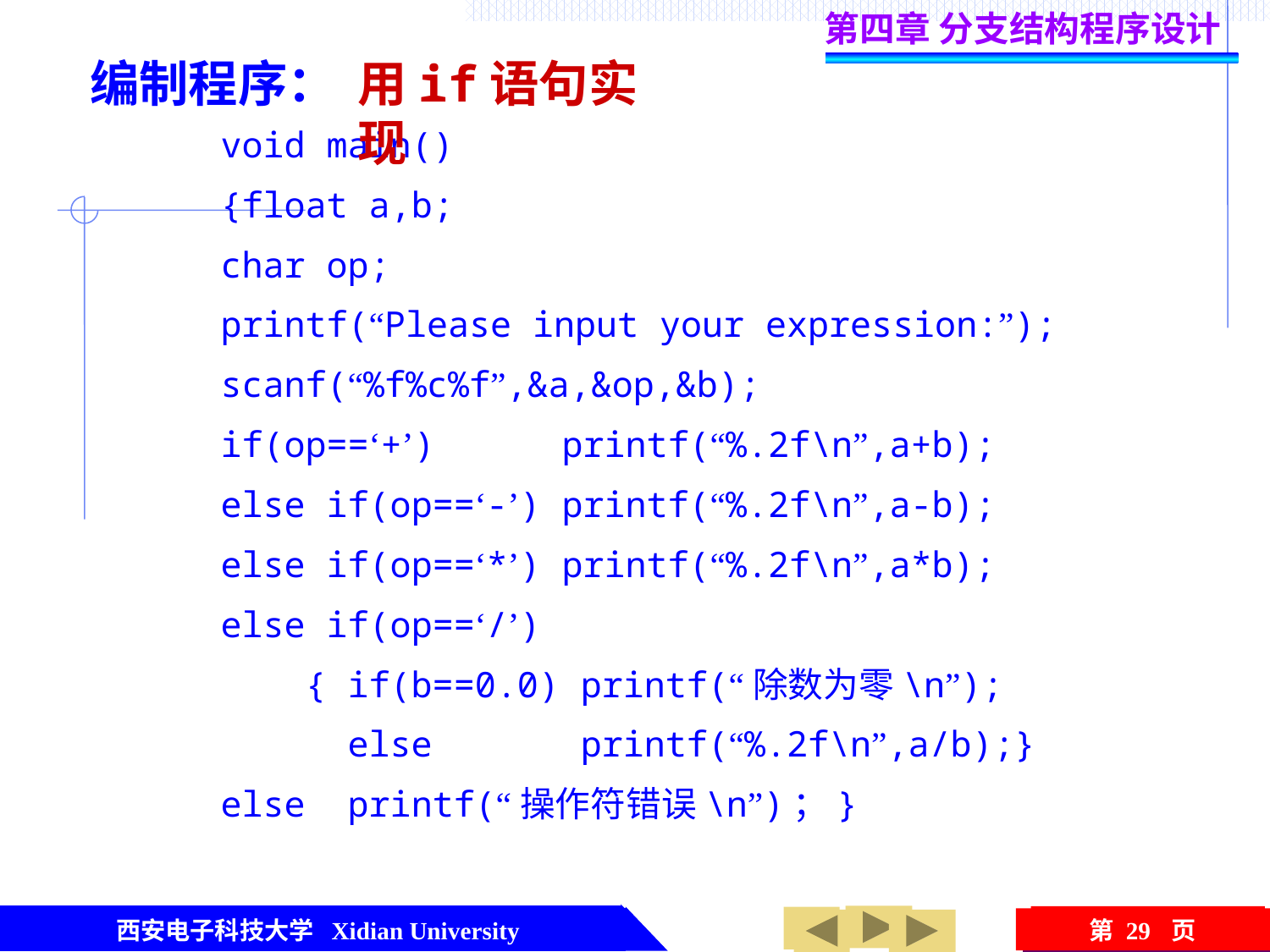

第四章 分支结构程序设计

 编制程序：
用if语句实现
void main()
{float a,b;
char op;
printf(“Please input your expression:”);
scanf(“%f%c%f”,&a,&op,&b);
if(op==‘+’)      printf(“%.2f\n”,a+b);
else if(op==‘-’) printf(“%.2f\n”,a-b);
else if(op==‘*’) printf(“%.2f\n”,a*b);
else if(op==‘/’)
    { if(b==0.0) printf(“除数为零\n”);
      else       printf(“%.2f\n”,a/b);}
else  printf(“操作符错误\n”)；}

西安电子科技大学  Xidian University
第 29 页